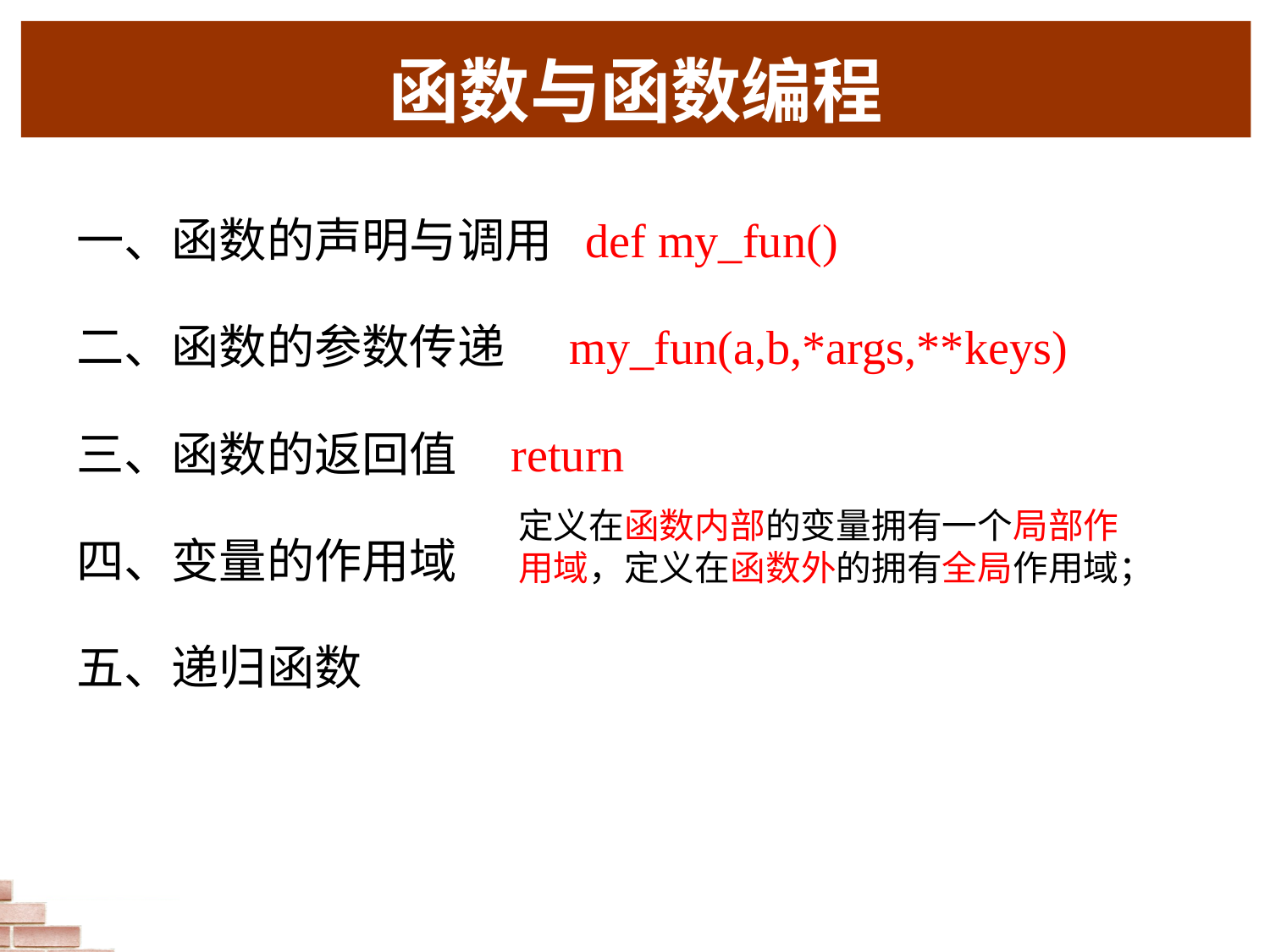

函数与函数编程
一、函数的声明与调用  def my_fun()
二、函数的参数传递     my_fun(a,b,*args,**keys)
三、函数的返回值    return
四、变量的作用域
五、递归函数
定义在函数内部的变量拥有一个局部作用域，定义在函数外的拥有全局作用域；